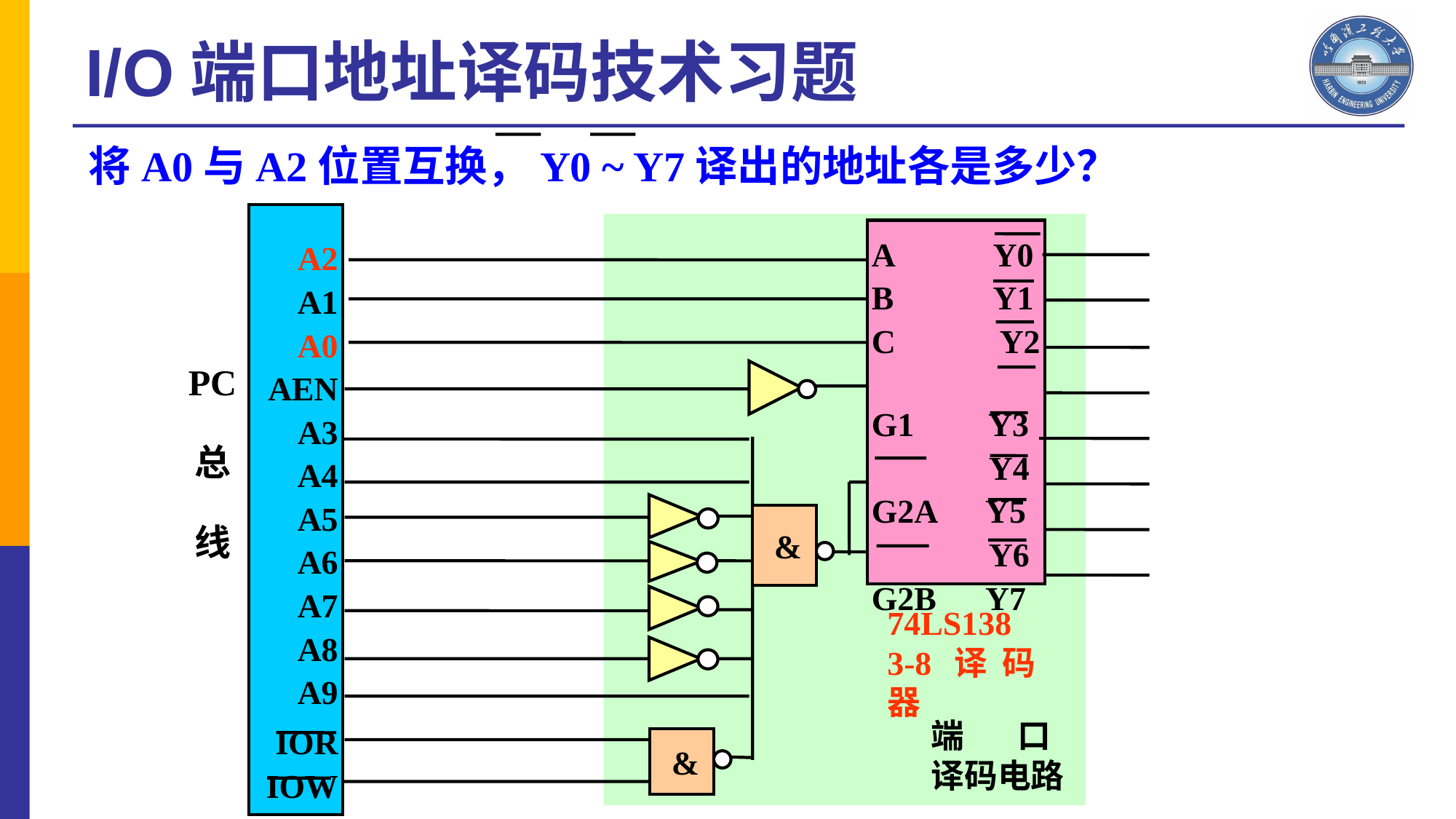

I/O端口地址译码技术习题
将A0与A2位置互换，Y0 ~ Y7译出的地址各是多少？

A            Y0
B            Y1
C            Y2
G1         Y3
              Y4
G2A      Y5
              Y6
G2B      Y7

A2
A1
A0
AEN
A3
A4
A5
A6
A7
A8
A9
IOR
IOW

PC
总
线

&

74LS138
3-8译码器

端       口
译码电路
&